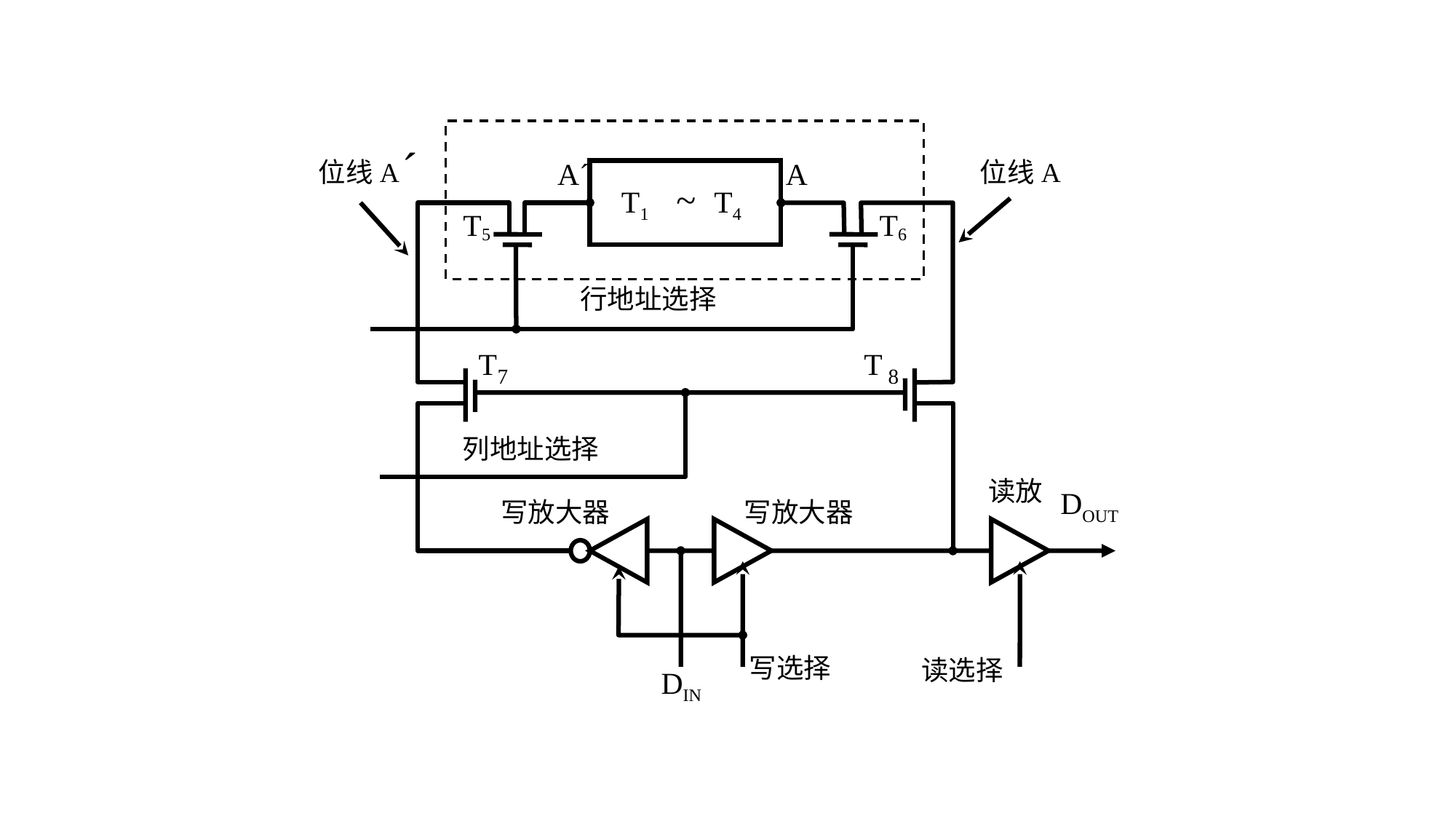

´
位线A
A´
A
位线A

T1   ~  T4

T5
T6

行地址选择
T
T
7
8

列地址选择
读放
DOUT
写放大器
写放大器

写选择
读选择
DIN